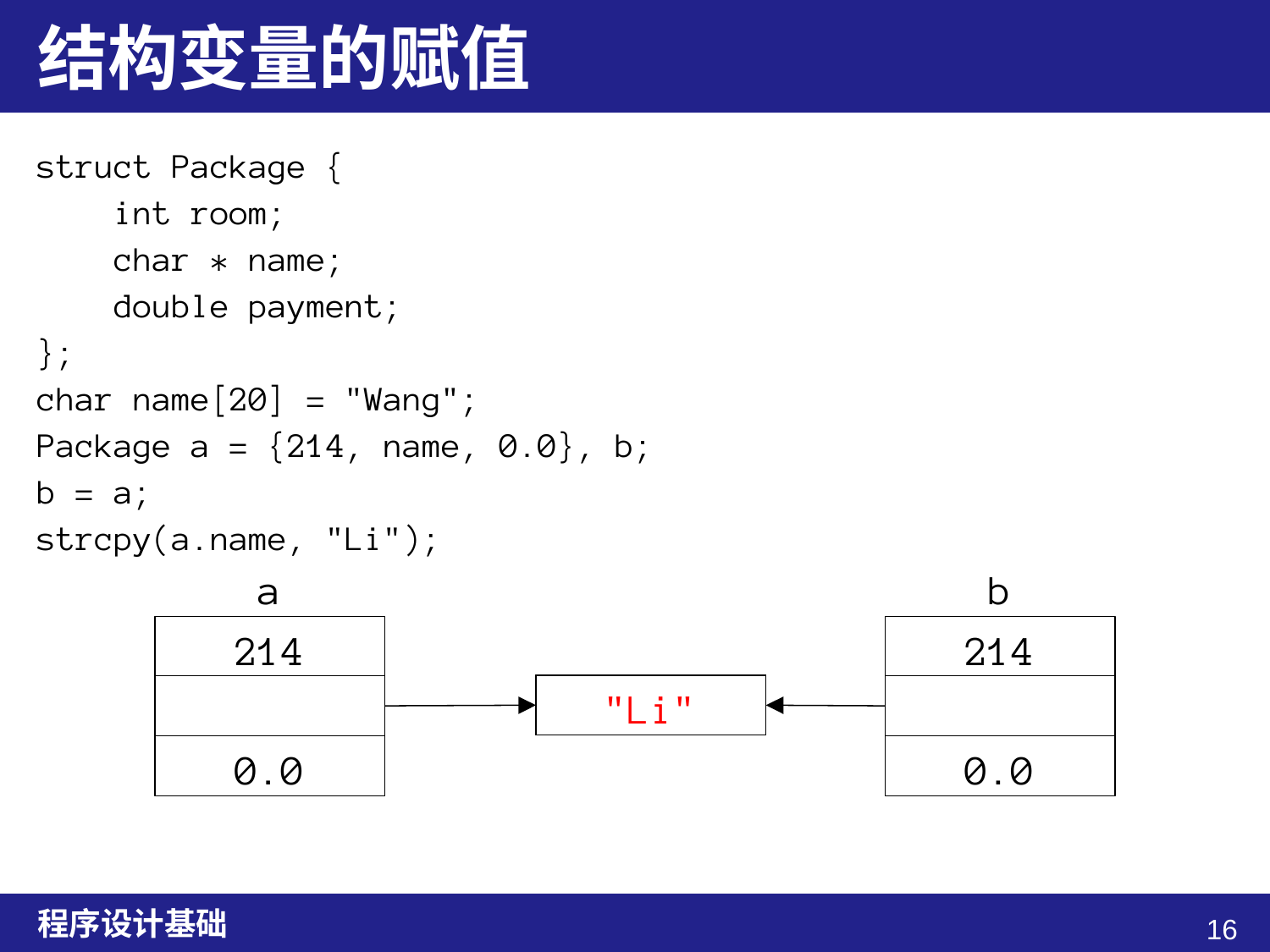

# 结构变量的赋值
struct Package {
    int room;
    char * name;
    double payment;
};
char name[20] = "Wang";
Package a = {214, name, 0.0}, b;
b = a;
strcpy(a.name, "Li");
a
b
214
214
"Wang"
"Li"

0.0
0.0